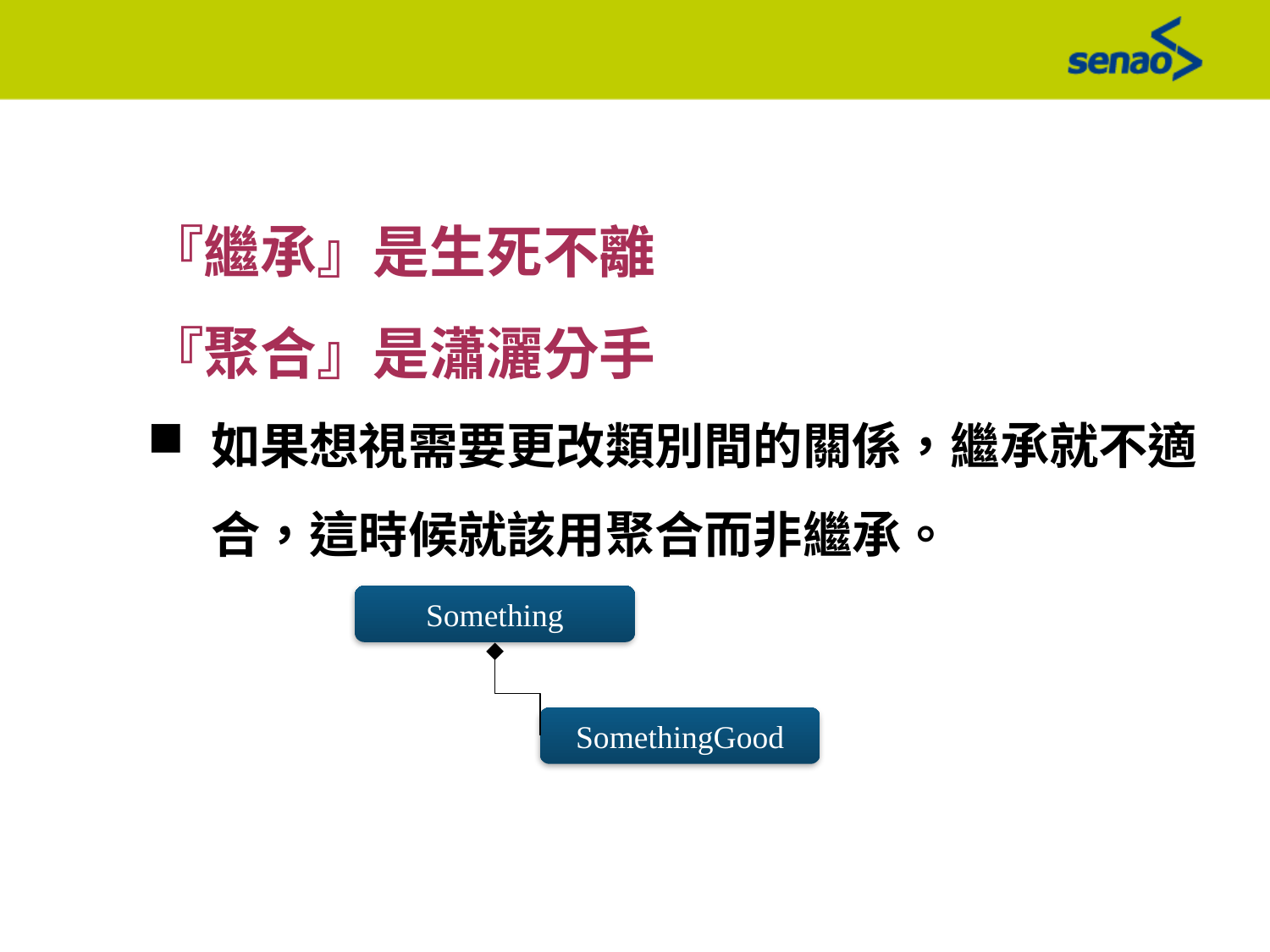

『繼承』是生死不離
『聚合』是瀟灑分手
如果想視需要更改類別間的關係，繼承就不適合，這時候就該用聚合而非繼承。

Something
SomethingGood